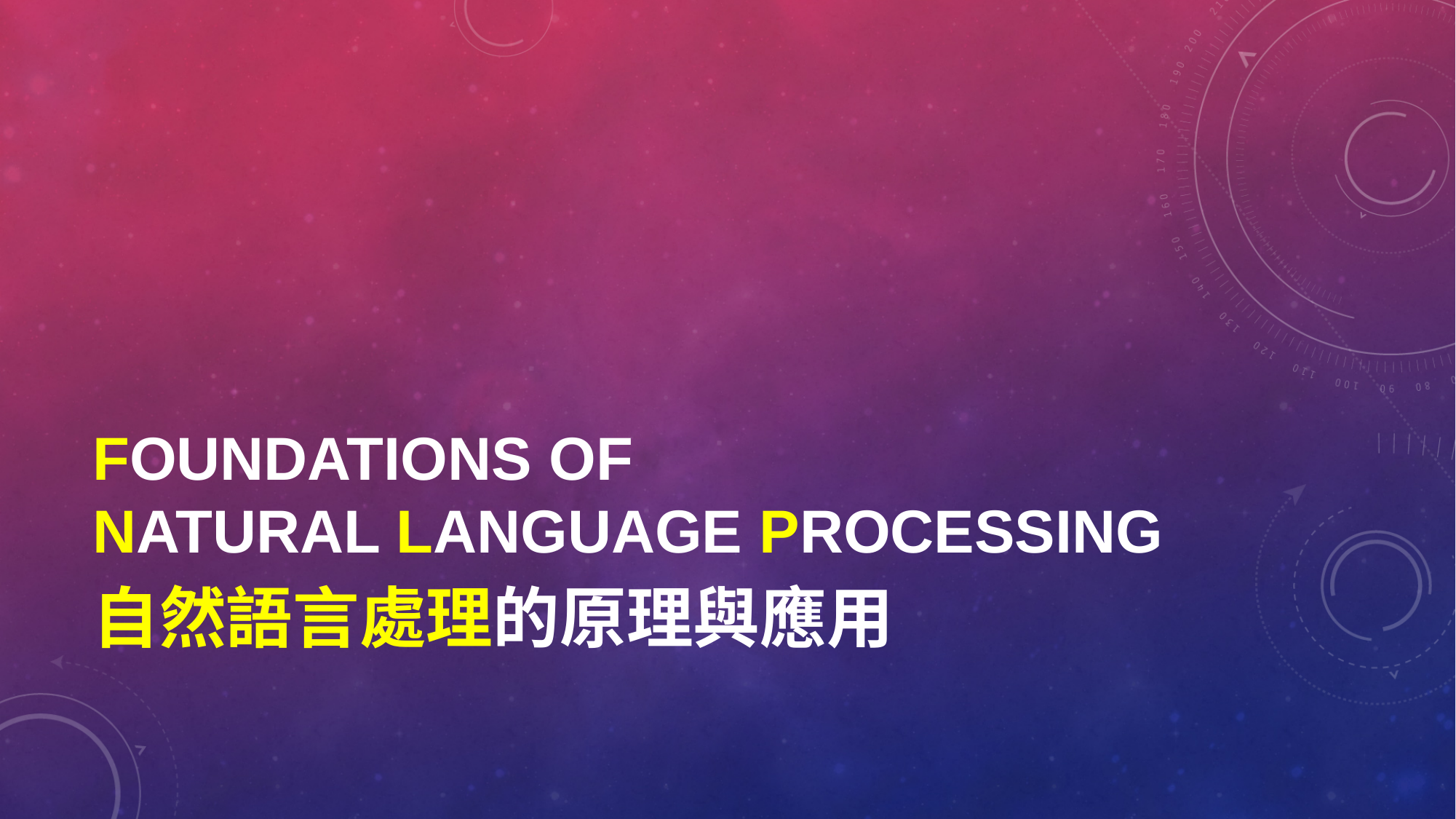

# Foundations of Natural language processing
自然語言處理的原理與應用